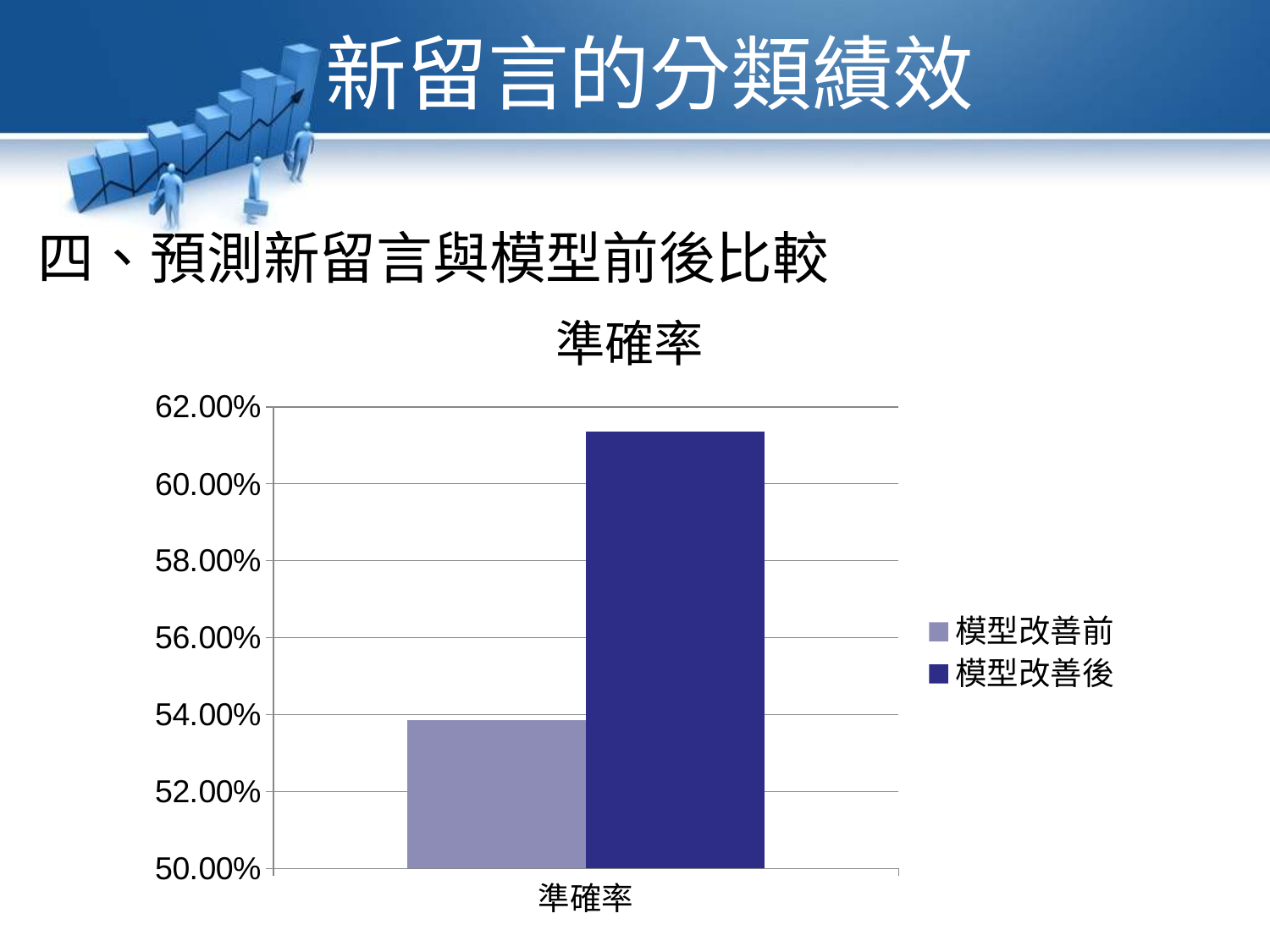

新留言的分類績效
四、預測新留言與模型前後比較

準確率

### Chart

| Category | 模型改善前 | 模型改善後 |
|---|---|---|
| 準確率 | 0.5386 | 0.6135 |